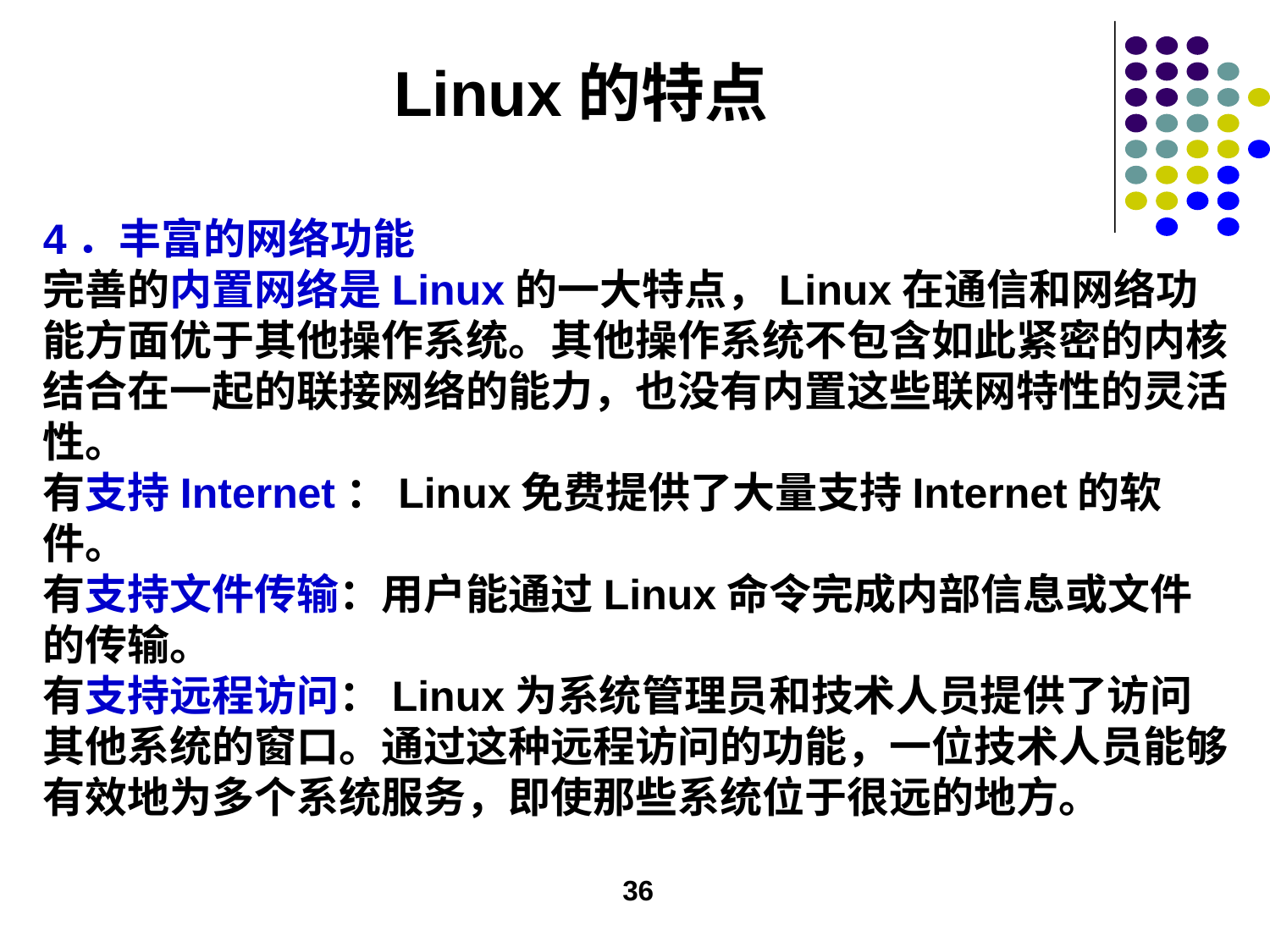

# Linux的特点

4．丰富的网络功能
完善的内置网络是Linux的一大特点，Linux在通信和网络功能方面优于其他操作系统。其他操作系统不包含如此紧密的内核结合在一起的联接网络的能力，也没有内置这些联网特性的灵活性。
有支持Internet：Linux免费提供了大量支持Internet的软件。
有支持文件传输：用户能通过Linux命令完成内部信息或文件的传输。
有支持远程访问：Linux为系统管理员和技术人员提供了访问其他系统的窗口。通过这种远程访问的功能，一位技术人员能够有效地为多个系统服务，即使那些系统位于很远的地方。

36